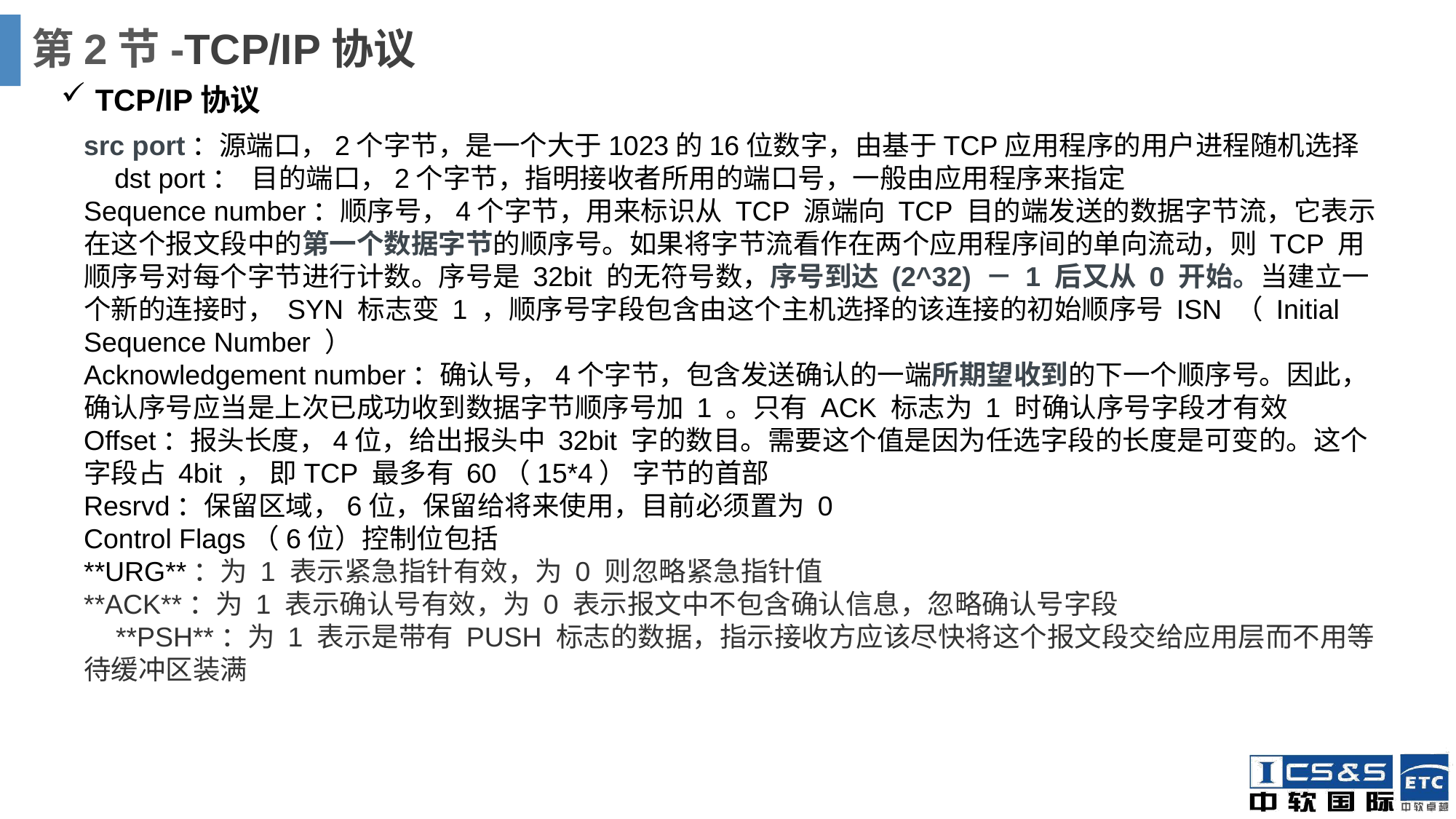

# 第2节-TCP/IP协议
TCP/IP协议
src port：源端口，2个字节，是一个大于1023的16位数字，由基于TCP应用程序的用户进程随机选择    dst port：  目的端口，2个字节，指明接收者所用的端口号，一般由应用程序来指定Sequence number：顺序号，4个字节，用来标识从 TCP 源端向 TCP 目的端发送的数据字节流，它表示在这个报文段中的第一个数据字节的顺序号。如果将字节流看作在两个应用程序间的单向流动，则 TCP 用顺序号对每个字节进行计数。序号是 32bit 的无符号数，序号到达 (2^32) － 1 后又从 0 开始。当建立一个新的连接时， SYN 标志变 1 ，顺序号字段包含由这个主机选择的该连接的初始顺序号 ISN （ Initial Sequence Number ）Acknowledgement number：确认号，4个字节，包含发送确认的一端所期望收到的下一个顺序号。因此，确认序号应当是上次已成功收到数据字节顺序号加 1 。只有 ACK 标志为 1 时确认序号字段才有效Offset：报头长度，4位，给出报头中 32bit 字的数目。需要这个值是因为任选字段的长度是可变的。这个字段占 4bit ， 即TCP 最多有 60（15*4） 字节的首部Resrvd：保留区域，6位，保留给将来使用，目前必须置为 0Control Flags（6位）控制位包括**URG**：为 1 表示紧急指针有效，为 0 则忽略紧急指针值**ACK**：为 1 表示确认号有效，为 0 表示报文中不包含确认信息，忽略确认号字段**PSH**：为 1 表示是带有 PUSH 标志的数据，指示接收方应该尽快将这个报文段交给应用层而不用等待缓冲区装满